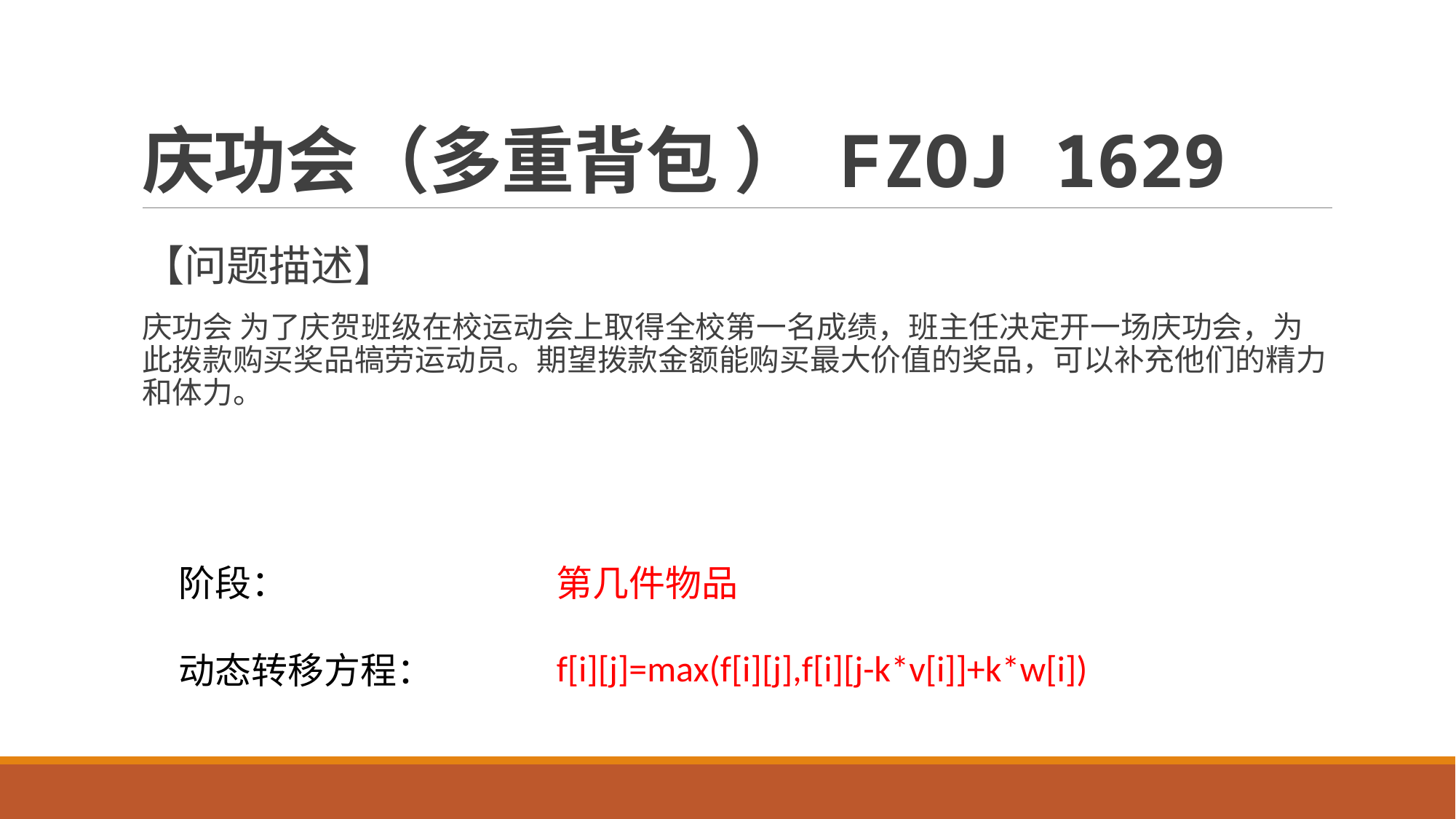

# 庆功会（多重背包 ） FZOJ 1629
【问题描述】
庆功会 为了庆贺班级在校运动会上取得全校第一名成绩，班主任决定开一场庆功会，为此拨款购买奖品犒劳运动员。期望拨款金额能购买最大价值的奖品，可以补充他们的精力和体力。
阶段：

动态转移方程：
第几件物品
f[i][j]=max(f[i][j],f[i][j-k*v[i]]+k*w[i])